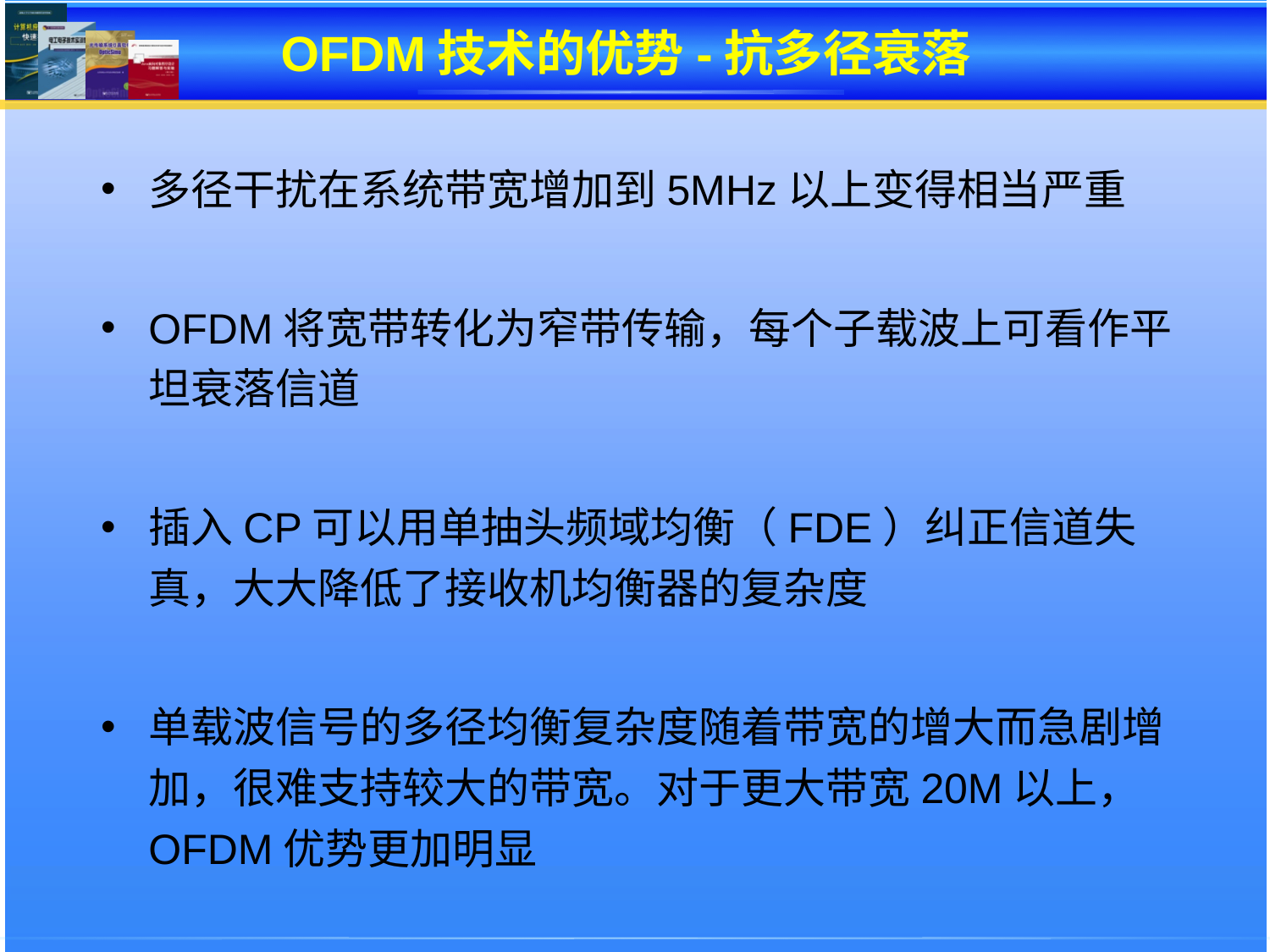

OFDM技术的优势-抗多径衰落
多径干扰在系统带宽增加到5MHz以上变得相当严重

OFDM将宽带转化为窄带传输，每个子载波上可看作平坦衰落信道

插入CP可以用单抽头频域均衡（FDE）纠正信道失真，大大降低了接收机均衡器的复杂度

单载波信号的多径均衡复杂度随着带宽的增大而急剧增加，很难支持较大的带宽。对于更大带宽20M以上，OFDM优势更加明显